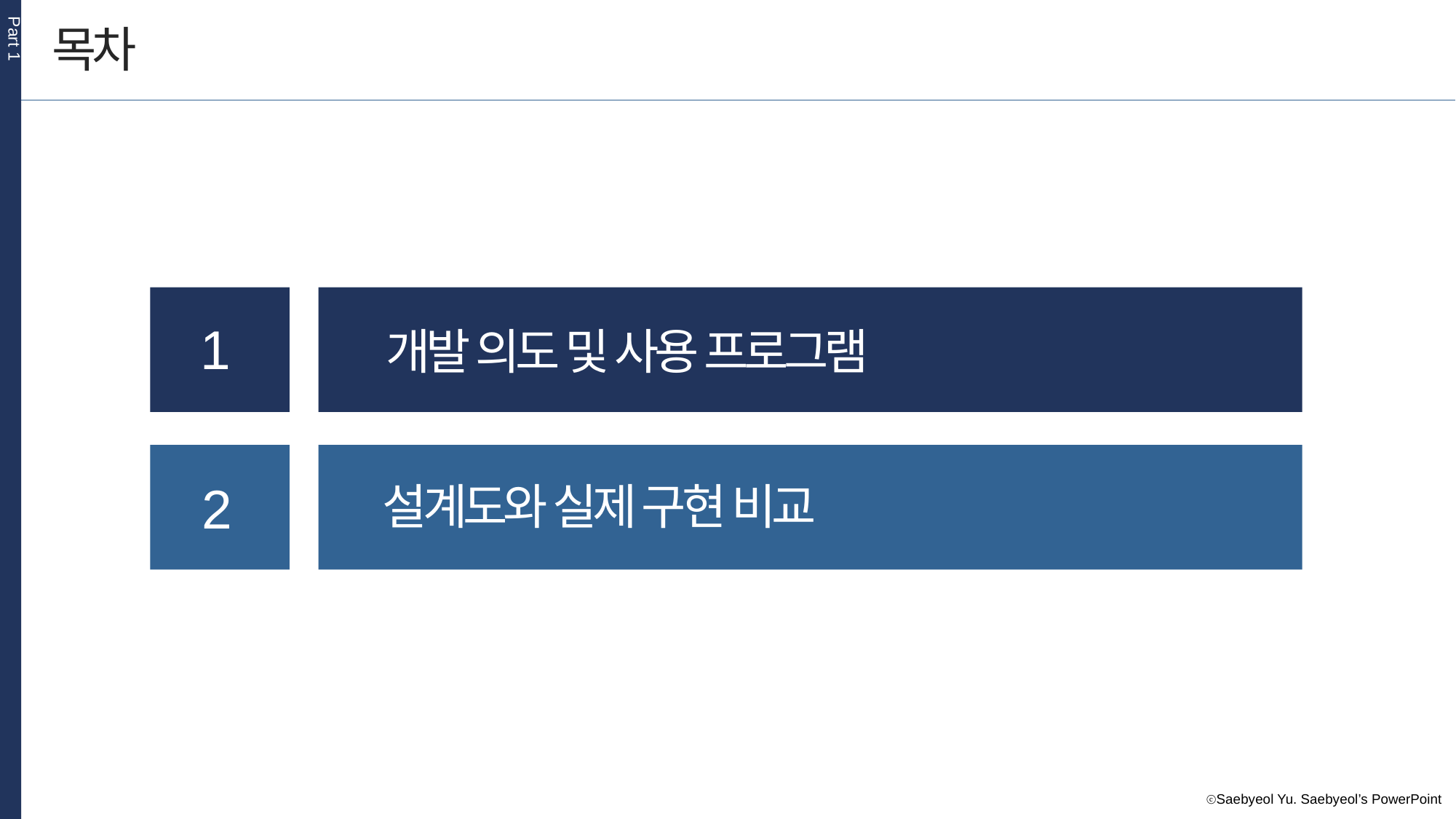

Part 1
목차

1
개발 의도 및 사용 프로그램

2
설계도와 실제 구현 비교